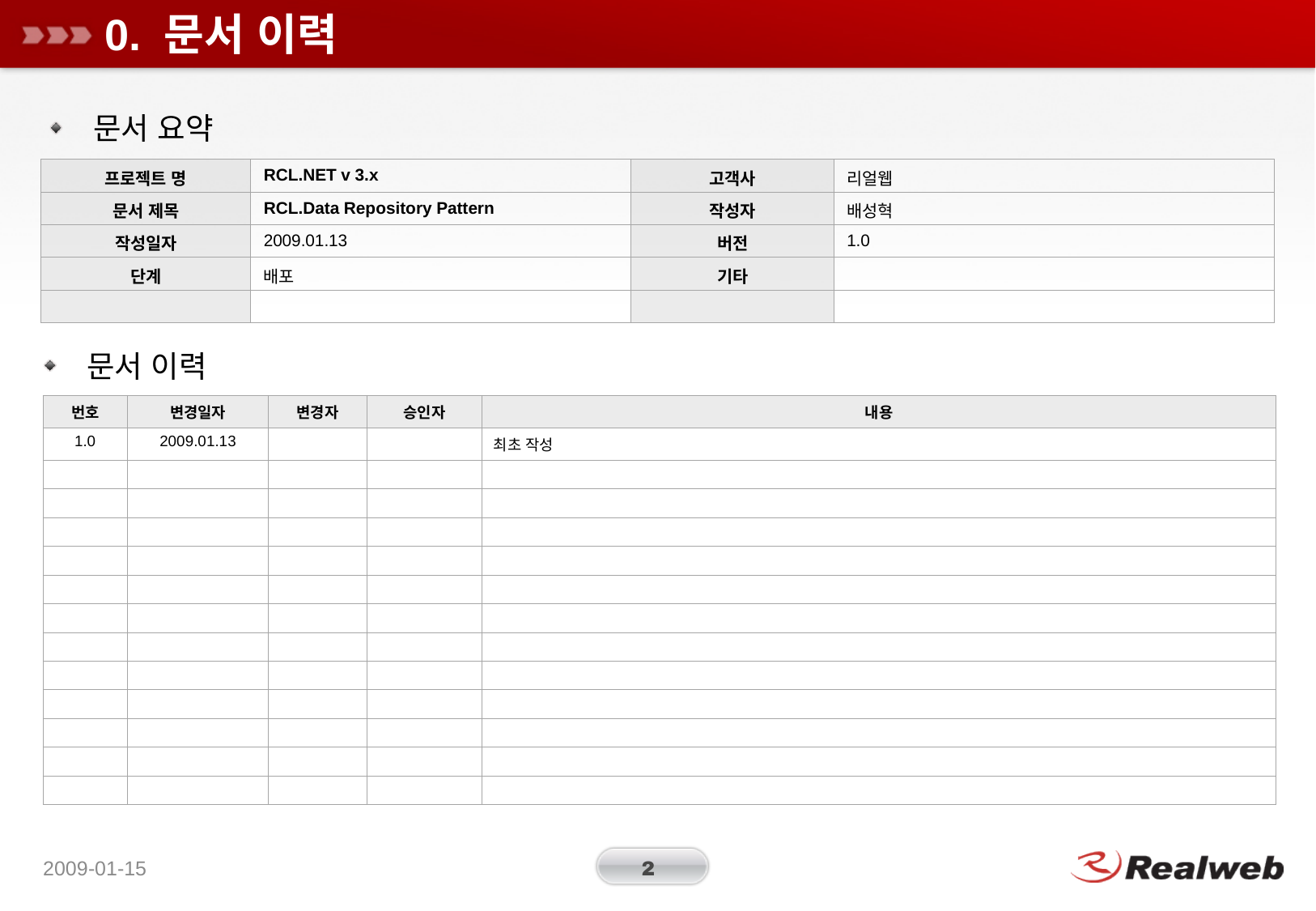

# 0. 문서 이력
 문서 요약
| 프로젝트 명 | RCL.NET v 3.x | 고객사 | 리얼웹 |
| --- | --- | --- | --- |
| 문서 제목 | RCL.Data Repository Pattern | 작성자 | 배성혁 |
| 작성일자 | 2009.01.13 | 버전 | 1.0 |
| 단계 | 배포 | 기타 |  |
|  |  |  |  |
 문서 이력
| 번호 | 변경일자 | 변경자 | 승인자 | 내용 |
| --- | --- | --- | --- | --- |
| 1.0 | 2009.01.13 |  |  | 최초 작성 |
|  |  |  |  |  |
|  |  |  |  |  |
|  |  |  |  |  |
|  |  |  |  |  |
|  |  |  |  |  |
|  |  |  |  |  |
|  |  |  |  |  |
|  |  |  |  |  |
|  |  |  |  |  |
|  |  |  |  |  |
|  |  |  |  |  |
|  |  |  |  |  |
2009-01-15
2